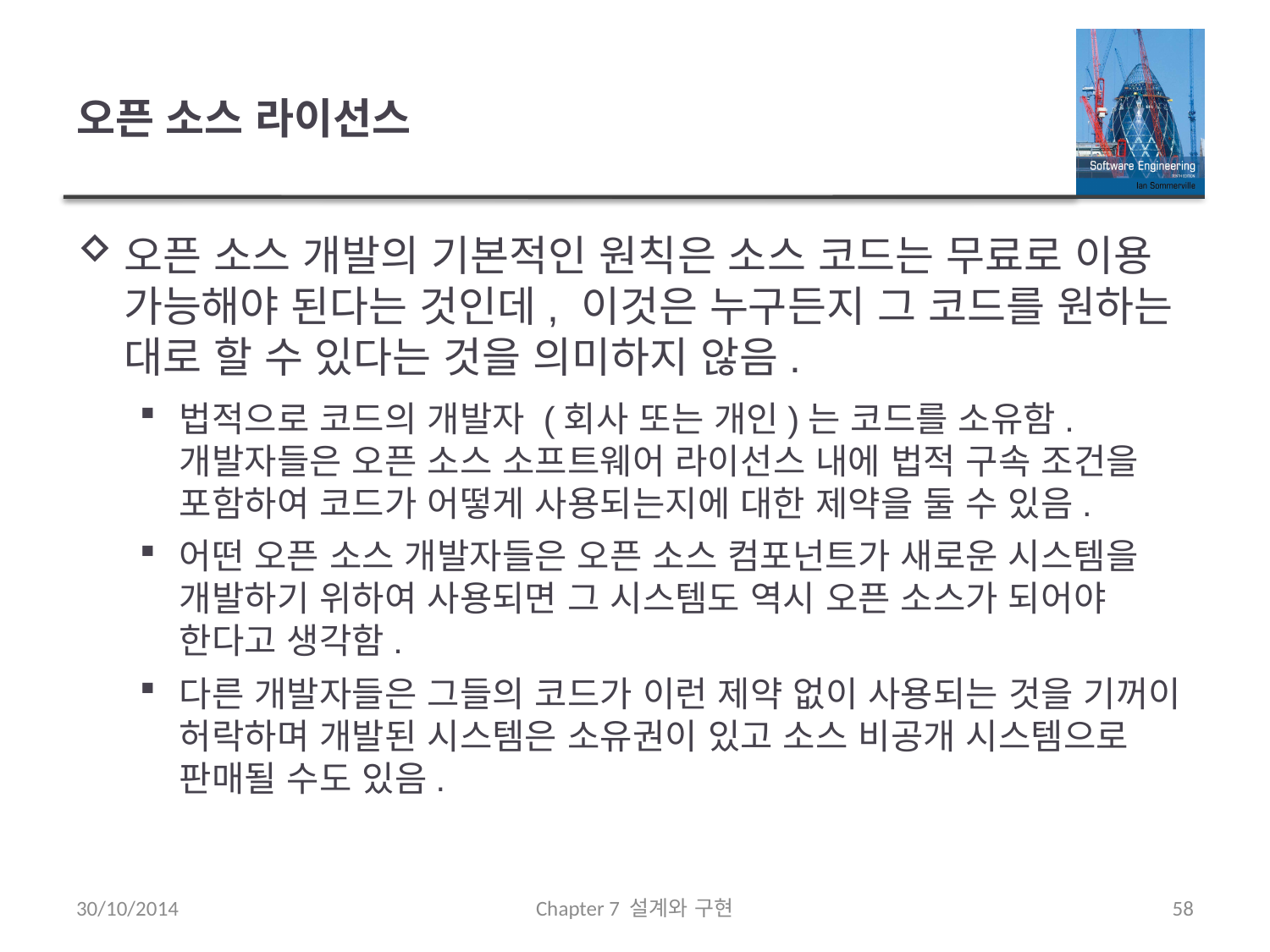

# 오픈 소스 라이선스
오픈 소스 개발의 기본적인 원칙은 소스 코드는 무료로 이용 가능해야 된다는 것인데, 이것은 누구든지 그 코드를 원하는 대로 할 수 있다는 것을 의미하지 않음.
법적으로 코드의 개발자 (회사 또는 개인)는 코드를 소유함. 개발자들은 오픈 소스 소프트웨어 라이선스 내에 법적 구속 조건을 포함하여 코드가 어떻게 사용되는지에 대한 제약을 둘 수 있음.
어떤 오픈 소스 개발자들은 오픈 소스 컴포넌트가 새로운 시스템을 개발하기 위하여 사용되면 그 시스템도 역시 오픈 소스가 되어야 한다고 생각함.
다른 개발자들은 그들의 코드가 이런 제약 없이 사용되는 것을 기꺼이 허락하며 개발된 시스템은 소유권이 있고 소스 비공개 시스템으로 판매될 수도 있음.

30/10/2014
Chapter 7 설계와 구현
58